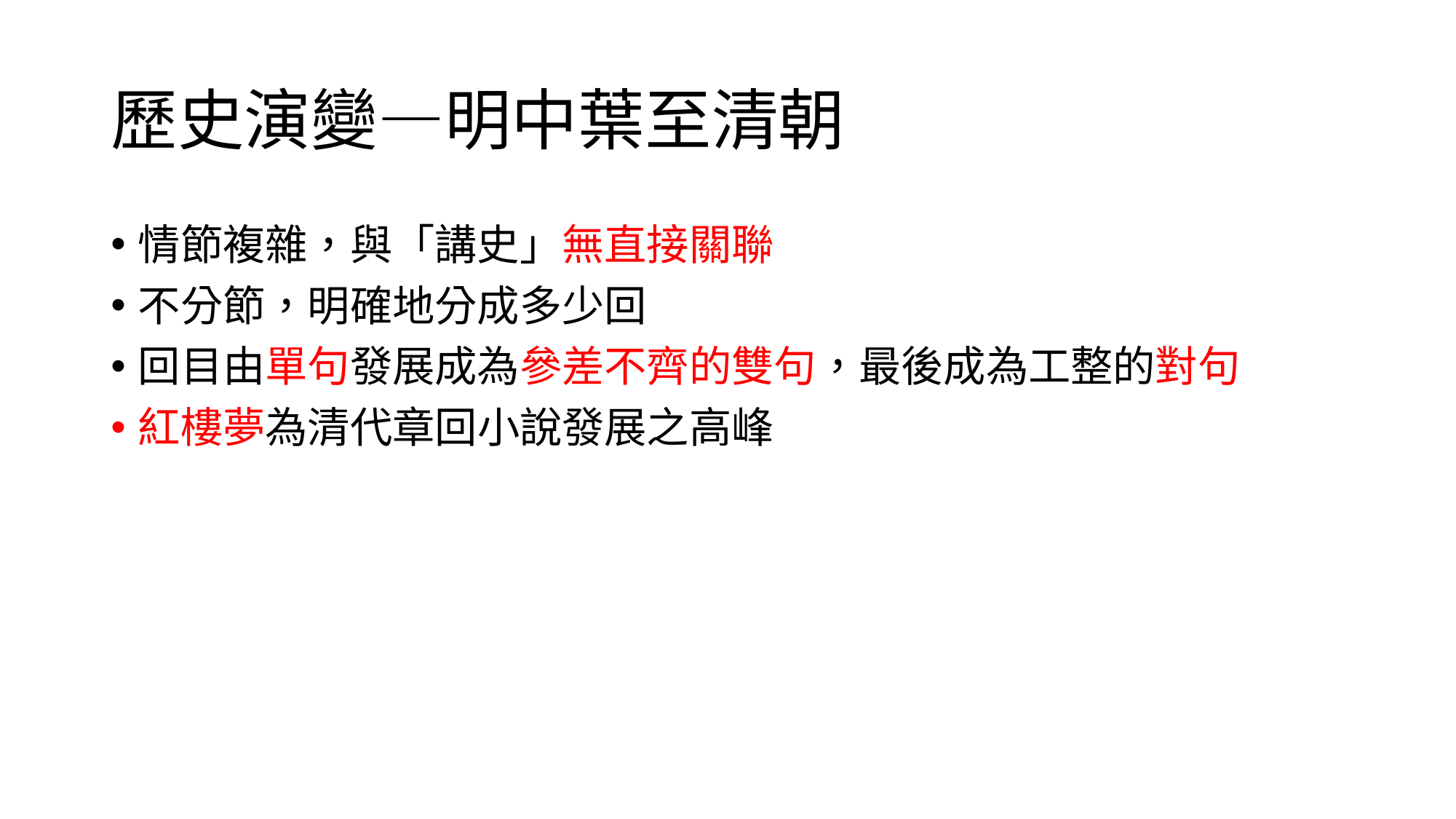

# 歷史演變—明中葉至清朝
情節複雜，與「講史」無直接關聯
不分節，明確地分成多少回
回目由單句發展成為參差不齊的雙句，最後成為工整的對句
紅樓夢為清代章回小說發展之高峰